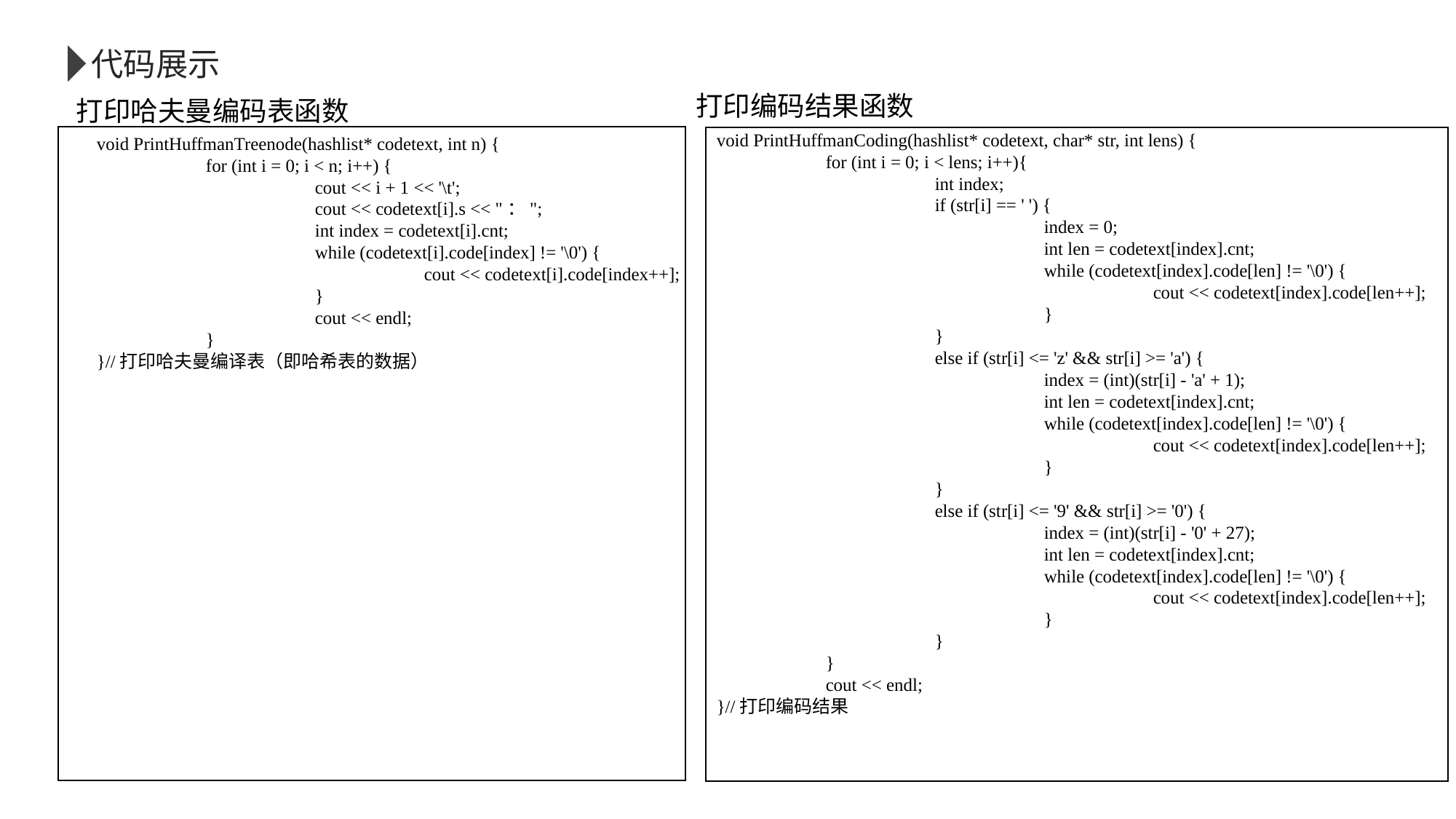

代码展示

打印编码结果函数
打印哈夫曼编码表函数
void PrintHuffmanCoding(hashlist* codetext, char* str, int lens) {
	for (int i = 0; i < lens; i++){
		int index;
		if (str[i] == ' ') {
			index = 0;
			int len = codetext[index].cnt;
			while (codetext[index].code[len] != '\0') {
				cout << codetext[index].code[len++];
			}
		}
		else if (str[i] <= 'z' && str[i] >= 'a') {
			index = (int)(str[i] - 'a' + 1);
			int len = codetext[index].cnt;
			while (codetext[index].code[len] != '\0') {
				cout << codetext[index].code[len++];
			}
		}
		else if (str[i] <= '9' && str[i] >= '0') {
			index = (int)(str[i] - '0' + 27);
			int len = codetext[index].cnt;
			while (codetext[index].code[len] != '\0') {
				cout << codetext[index].code[len++];
			}
		}
	}
	cout << endl;
}//打印编码结果

void PrintHuffmanTreenode(hashlist* codetext, int n) {
	for (int i = 0; i < n; i++) {
		cout << i + 1 << '\t';
		cout << codetext[i].s << "：";
		int index = codetext[i].cnt;
		while (codetext[i].code[index] != '\0') {
			cout << codetext[i].code[index++];
		}
		cout << endl;
	}
}//打印哈夫曼编译表（即哈希表的数据）